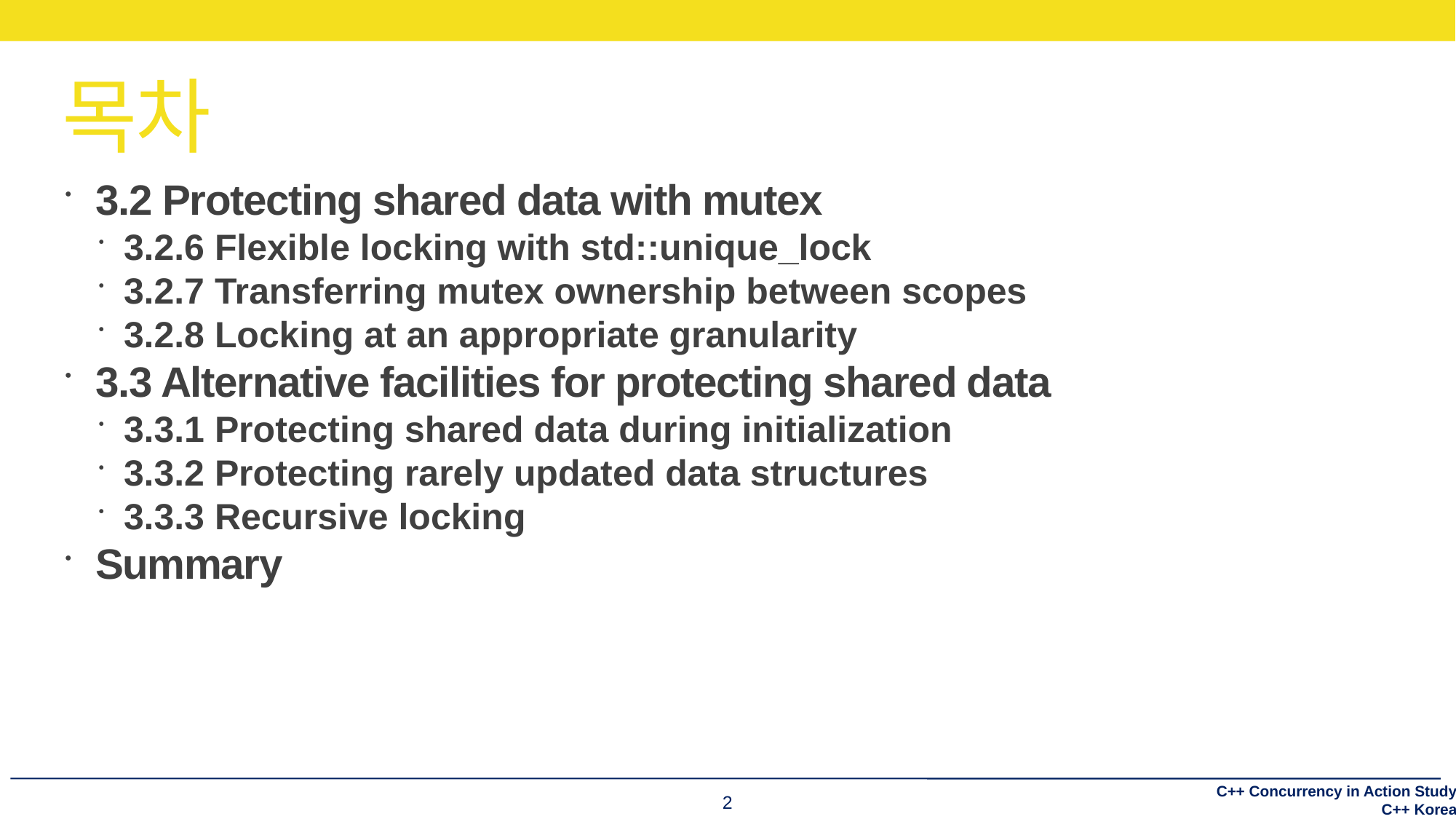

목차
3.2 Protecting shared data with mutex
3.2.6 Flexible locking with std::unique_lock
3.2.7 Transferring mutex ownership between scopes
3.2.8 Locking at an appropriate granularity
3.3 Alternative facilities for protecting shared data
3.3.1 Protecting shared data during initialization
3.3.2 Protecting rarely updated data structures
3.3.3 Recursive locking
Summary
2